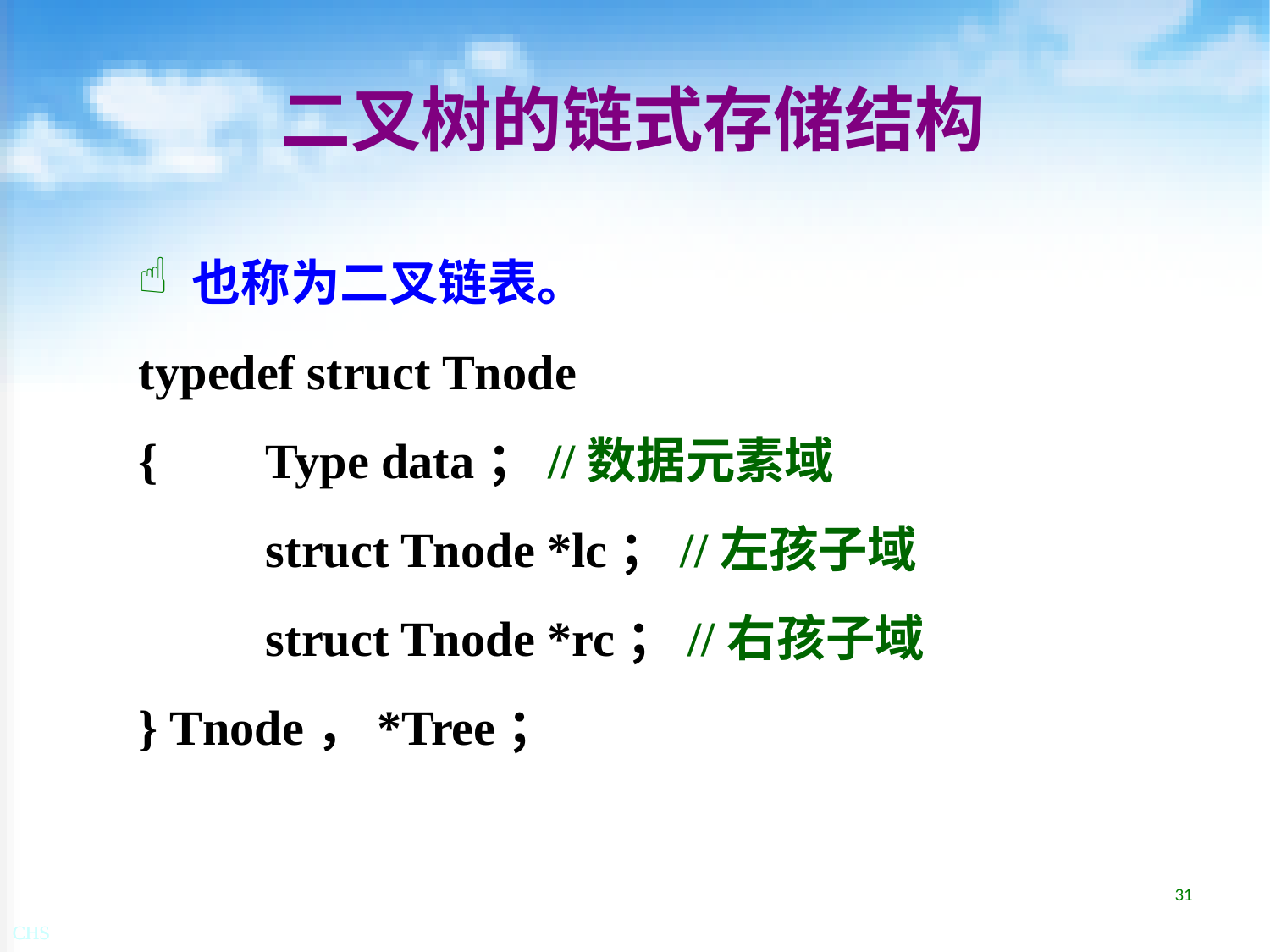

# 二叉树的链式存储结构
 也称为二叉链表。
typedef struct Tnode
{	Type data；//数据元素域
	struct Tnode *lc；//左孩子域
	struct Tnode *rc；//右孩子域
} Tnode，*Tree；
31